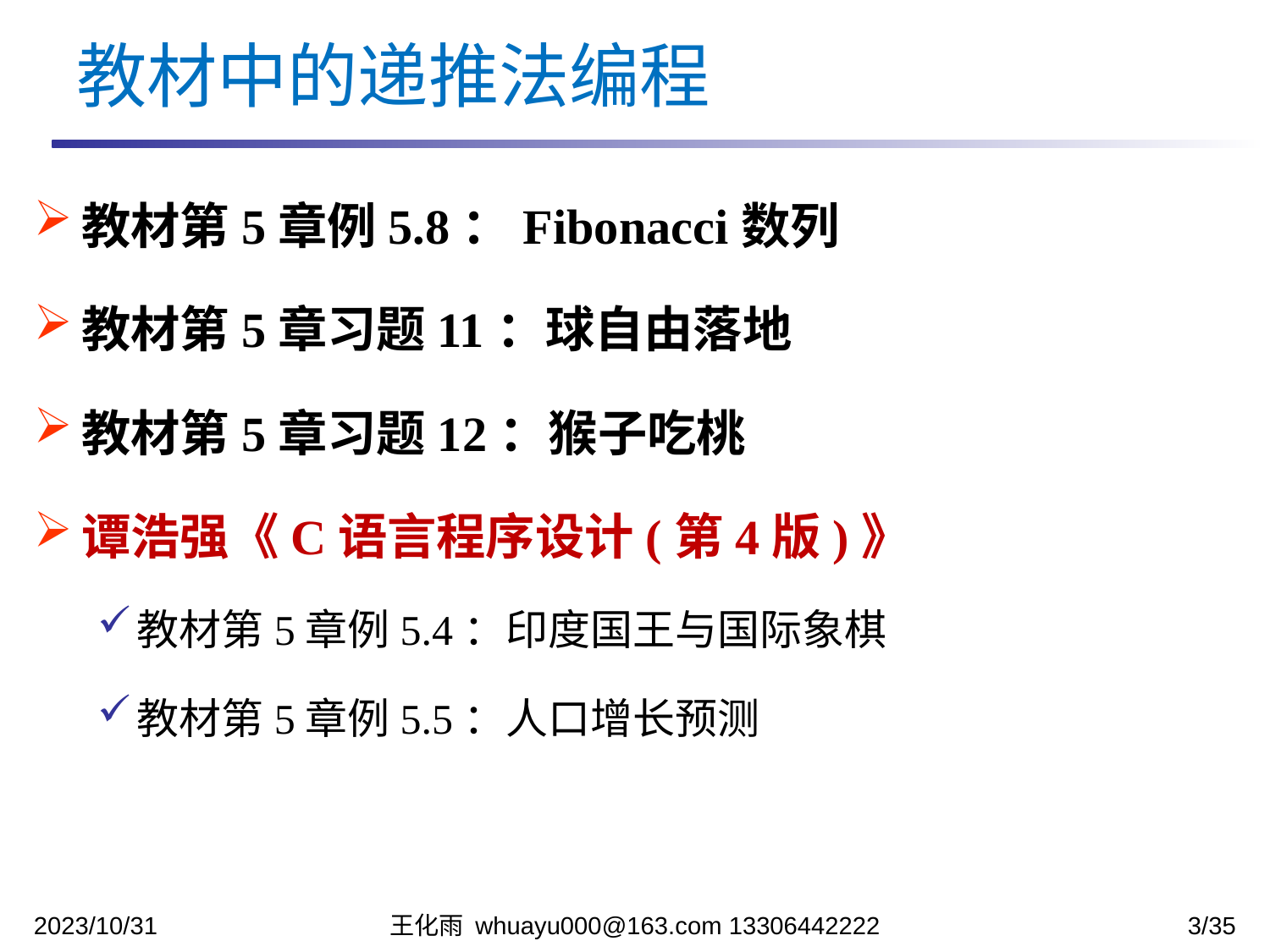

教材中的递推法编程
教材第5章例5.8：Fibonacci数列
教材第5章习题11：球自由落地
教材第5章习题12：猴子吃桃
谭浩强《C语言程序设计(第4版)》
教材第5章例5.4：印度国王与国际象棋
教材第5章例5.5：人口增长预测
2023/10/31
王化雨 whuayu000@163.com 13306442222
3/35